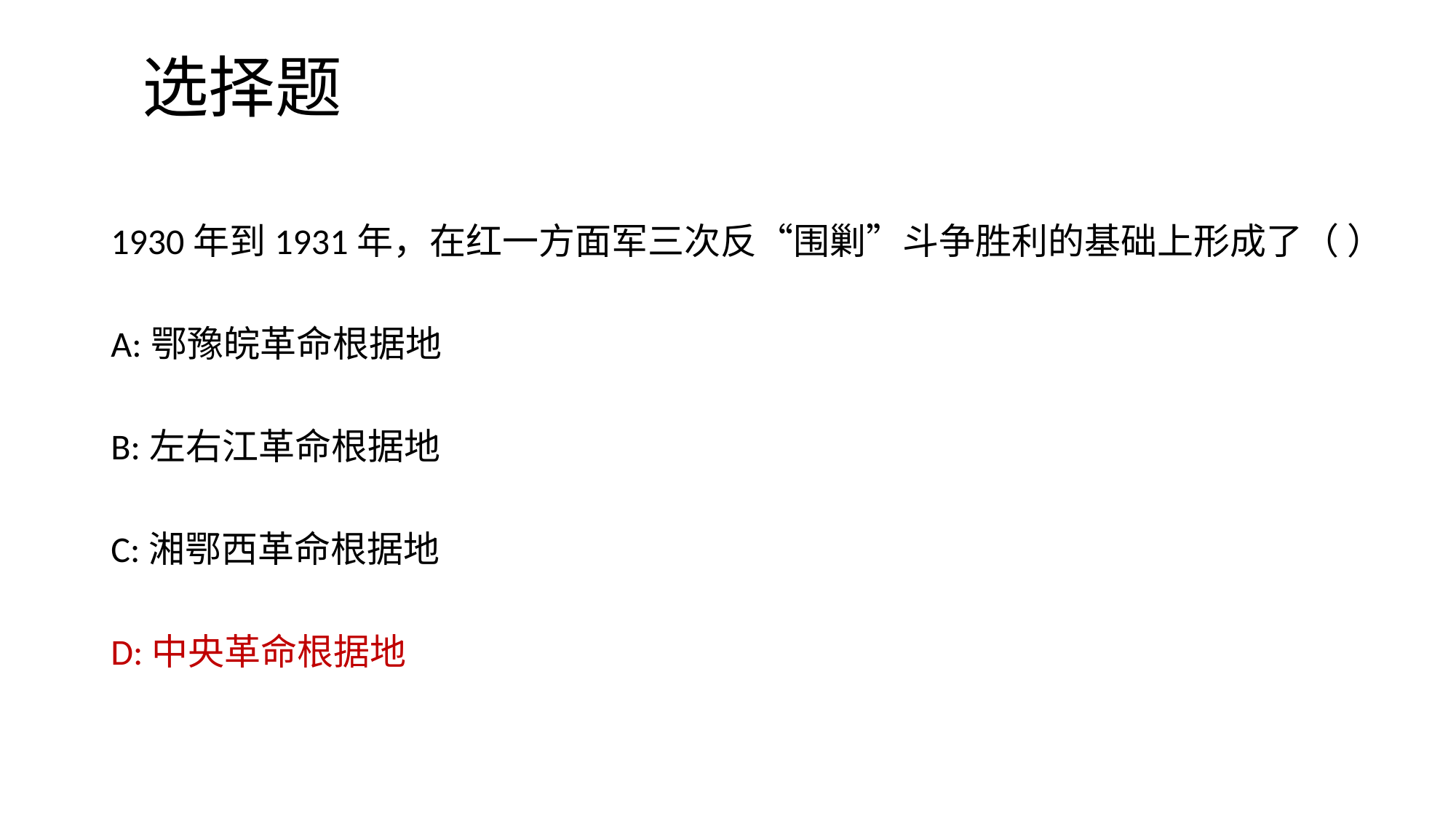

# 选择题
1930年到1931年，在红一方面军三次反“围剿”斗争胜利的基础上形成了（ ）
A:鄂豫皖革命根据地
B:左右江革命根据地
C:湘鄂西革命根据地
D:中央革命根据地